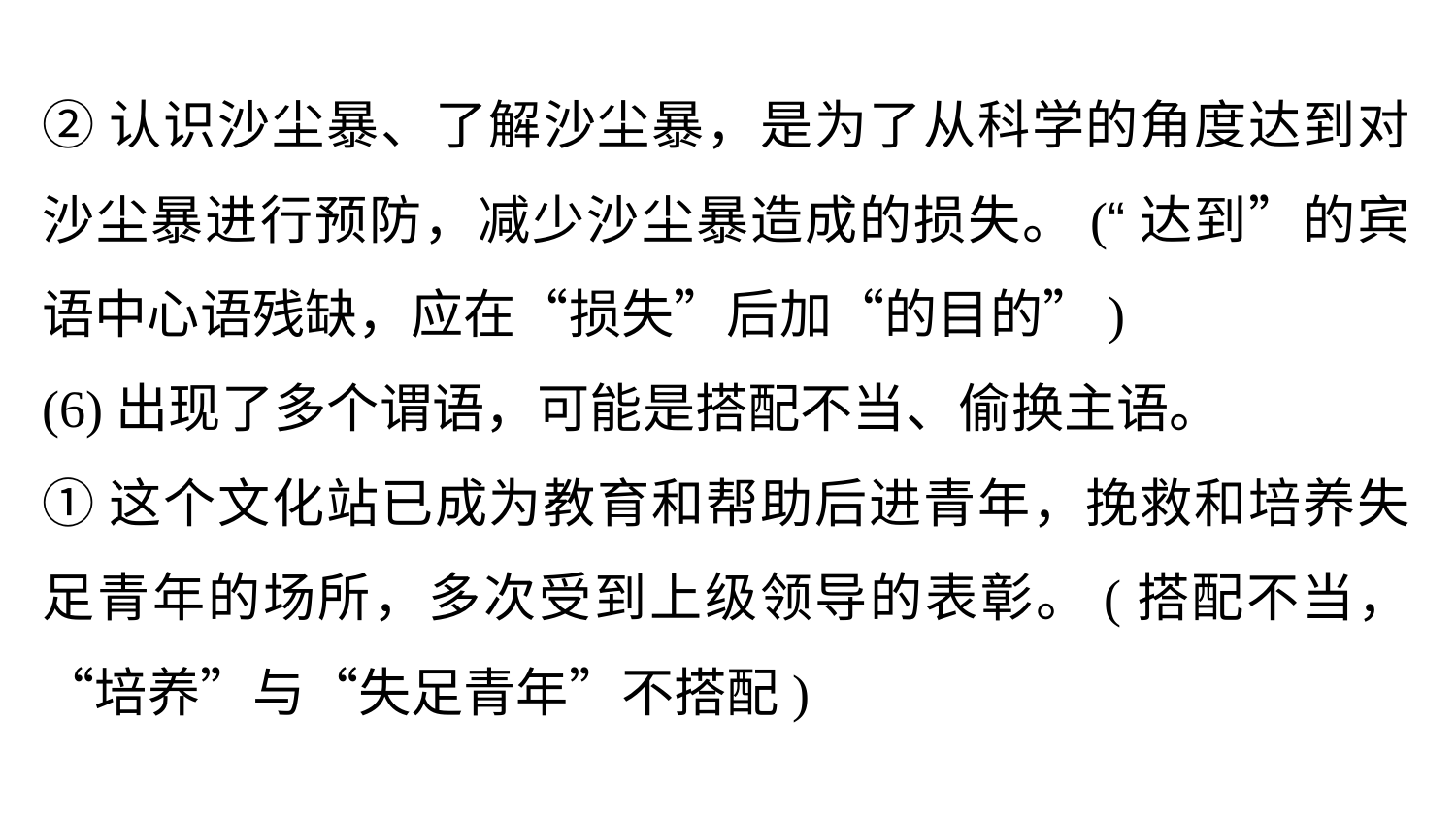

②认识沙尘暴、了解沙尘暴，是为了从科学的角度达到对沙尘暴进行预防，减少沙尘暴造成的损失。(“达到”的宾语中心语残缺，应在“损失”后加“的目的”)
(6)出现了多个谓语，可能是搭配不当、偷换主语。
①这个文化站已成为教育和帮助后进青年，挽救和培养失足青年的场所，多次受到上级领导的表彰。(搭配不当，“培养”与“失足青年”不搭配)